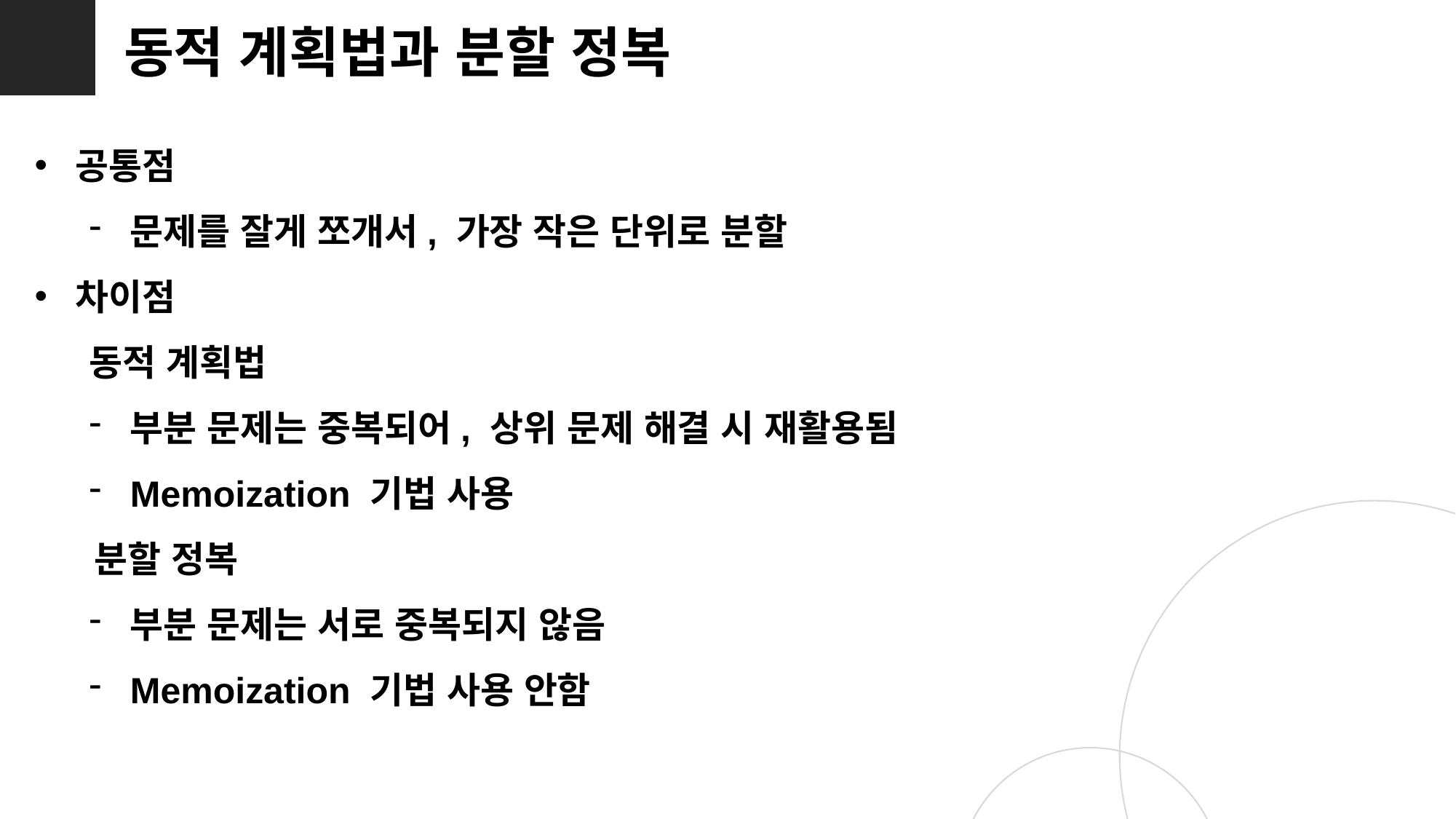

동적 계획법과 분할 정복
공통점
문제를 잘게 쪼개서, 가장 작은 단위로 분할
차이점
동적 계획법
부분 문제는 중복되어, 상위 문제 해결 시 재활용됨
Memoization 기법 사용
     분할 정복
부분 문제는 서로 중복되지 않음
Memoization 기법 사용 안함